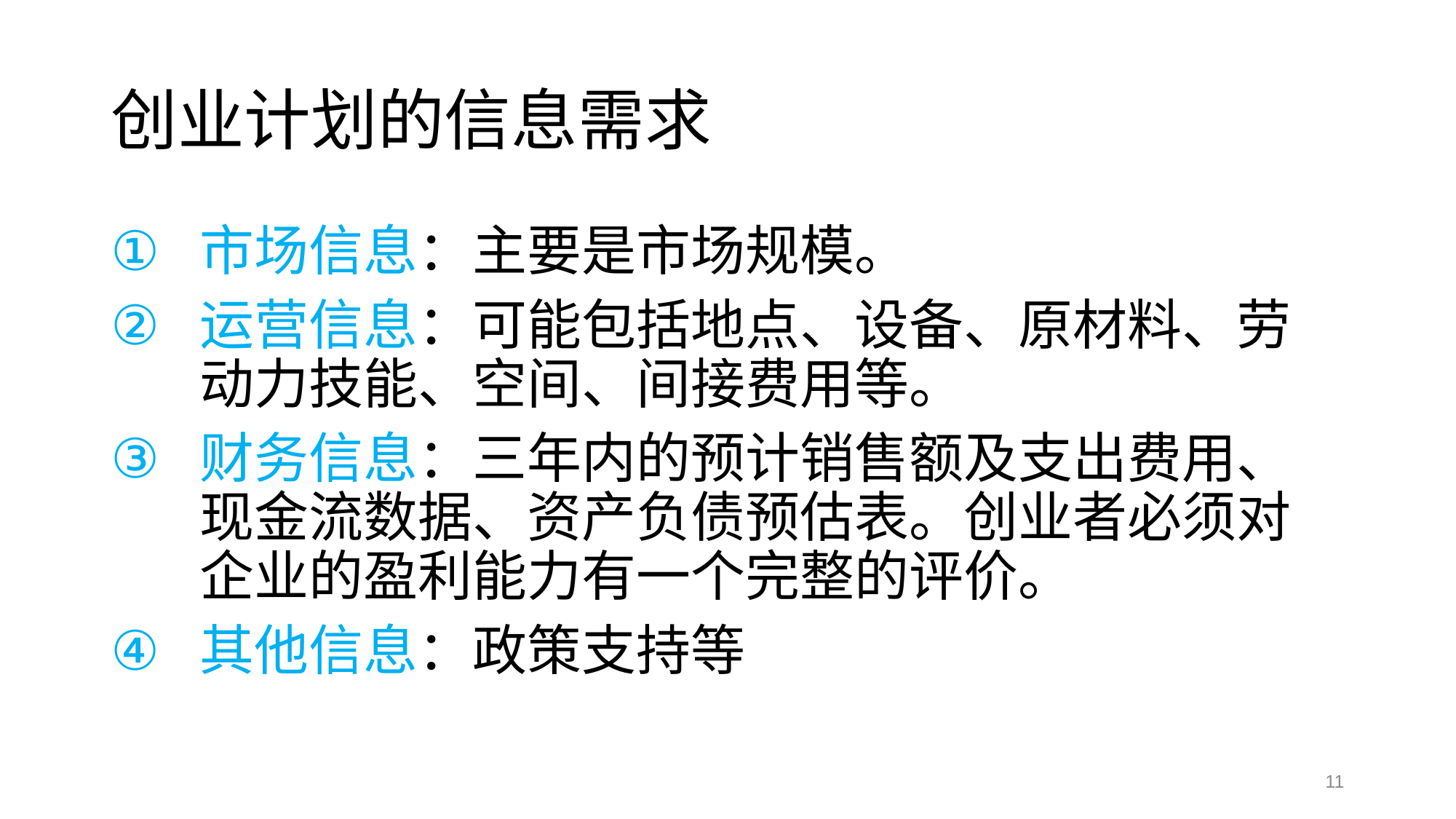

# 创业计划的信息需求
市场信息：主要是市场规模。
运营信息：可能包括地点、设备、原材料、劳动力技能、空间、间接费用等。
财务信息：三年内的预计销售额及支出费用、现金流数据、资产负债预估表。创业者必须对企业的盈利能力有一个完整的评价。
其他信息：政策支持等
11